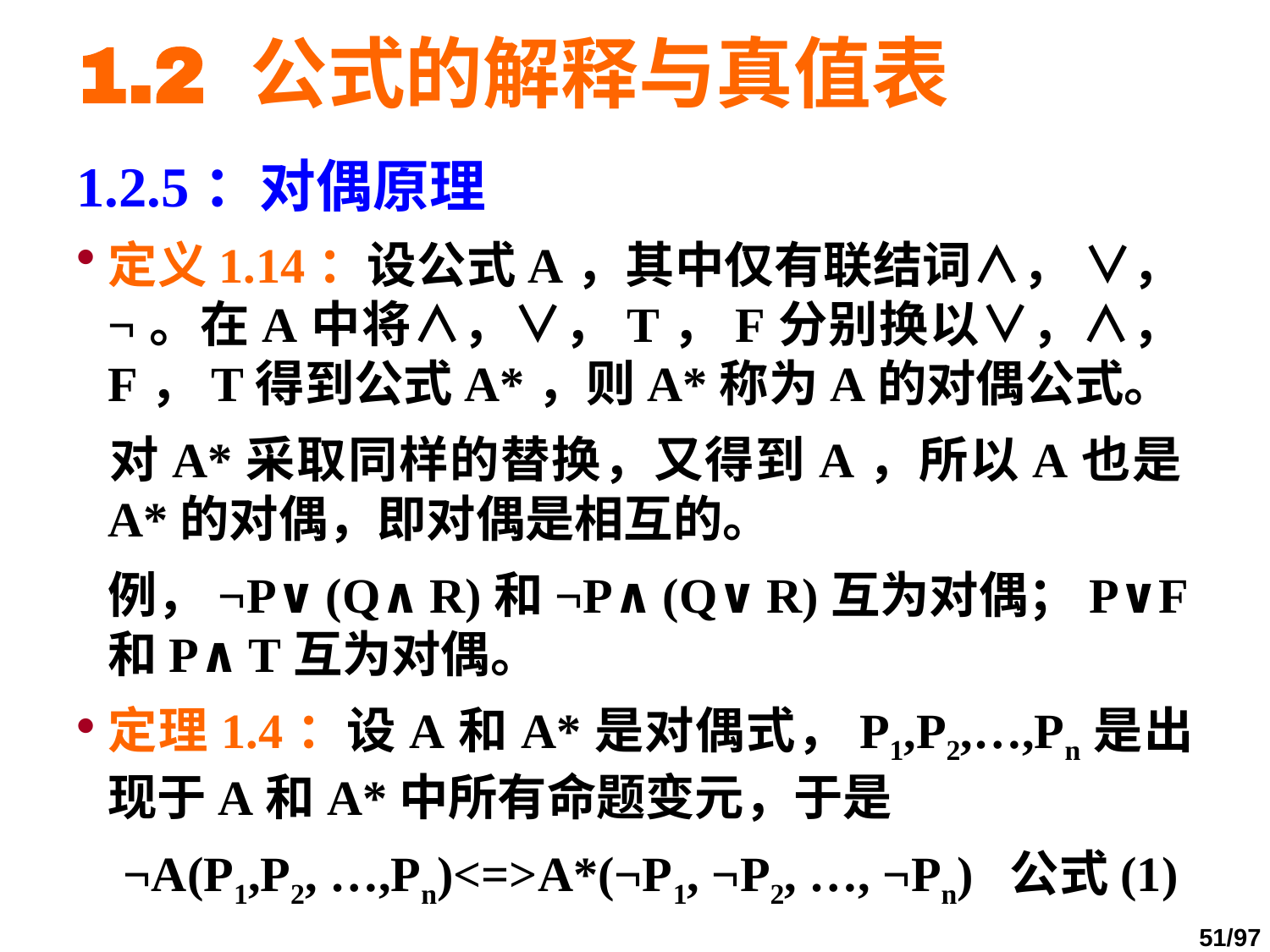

# 1.2 公式的解释与真值表
1.2.5：对偶原理
定义1.14：设公式A，其中仅有联结词∧， ∨，¬。在A中将∧，∨，T，F分别换以∨，∧，F，T得到公式A*，则A*称为A的对偶公式。
	对A*采取同样的替换，又得到A，所以A也是A*的对偶，即对偶是相互的。
	例，¬P∨(Q∧R)和¬P∧(Q∨R)互为对偶；P∨F和P∧T互为对偶。
定理1.4：设A和A*是对偶式，P1,P2,…,Pn是出现于A和A*中所有命题变元，于是
	¬A(P1,P2, …,Pn)<=>A*(¬P1, ¬P2, …, ¬Pn)  公式(1)